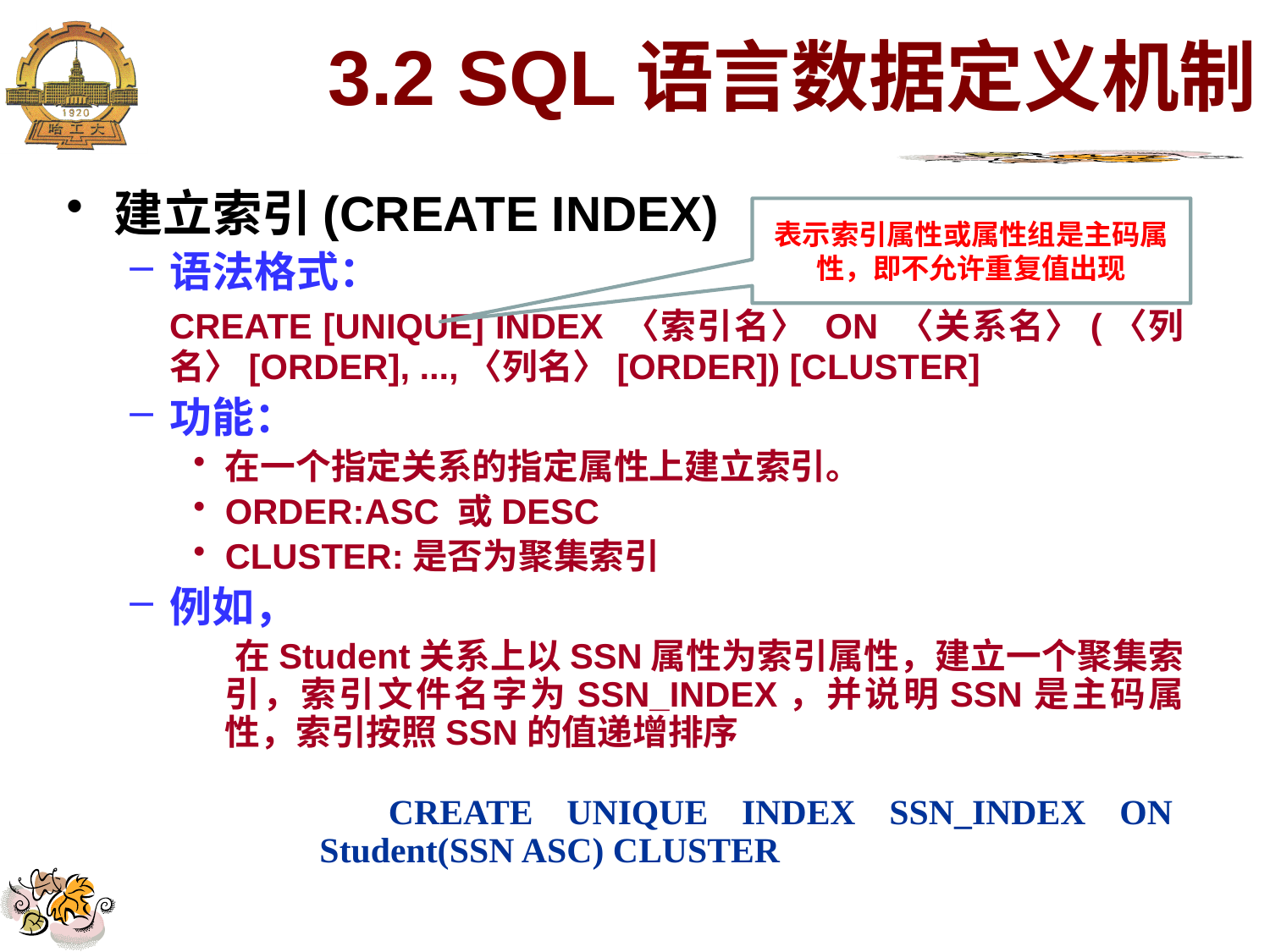

# 3.2 SQL语言数据定义机制
建立索引(CREATE INDEX)
语法格式：
	CREATE [UNIQUE] INDEX 〈索引名〉 ON 〈关系名〉(〈列名〉[ORDER], ...,〈列名〉[ORDER]) [CLUSTER]
功能：
在一个指定关系的指定属性上建立索引。
ORDER:ASC 或DESC
CLUSTER:是否为聚集索引
例如，
    在Student关系上以SSN属性为索引属性，建立一个聚集索引，索引文件名字为SSN_INDEX，并说明SSN是主码属性，索引按照SSN的值递增排序
表示索引属性或属性组是主码属性，即不允许重复值出现
   CREATE UNIQUE INDEX SSN_INDEX ON Student(SSN ASC) CLUSTER